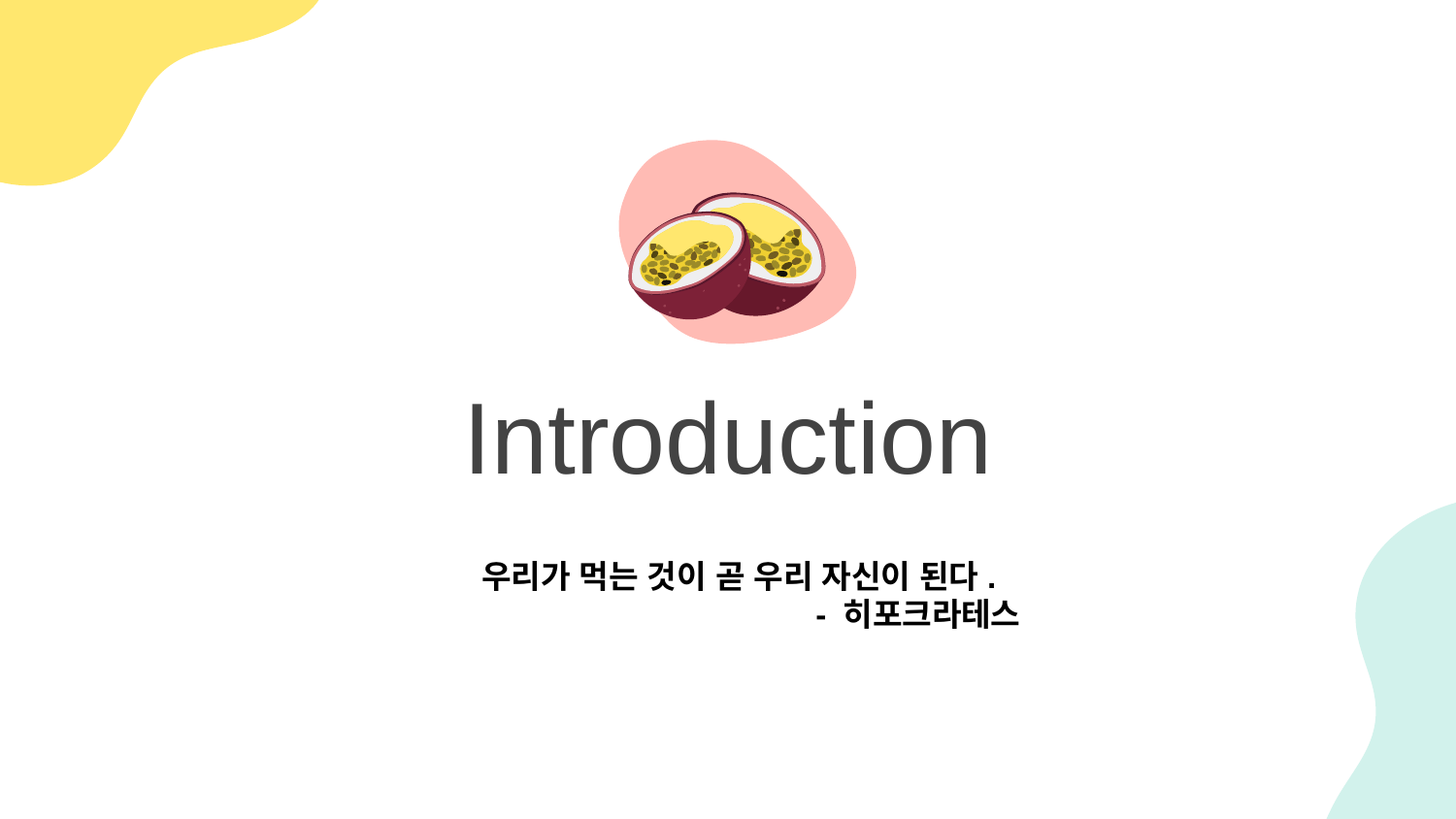

# Introduction
우리가 먹는 것이 곧 우리 자신이 된다.
- 히포크라테스